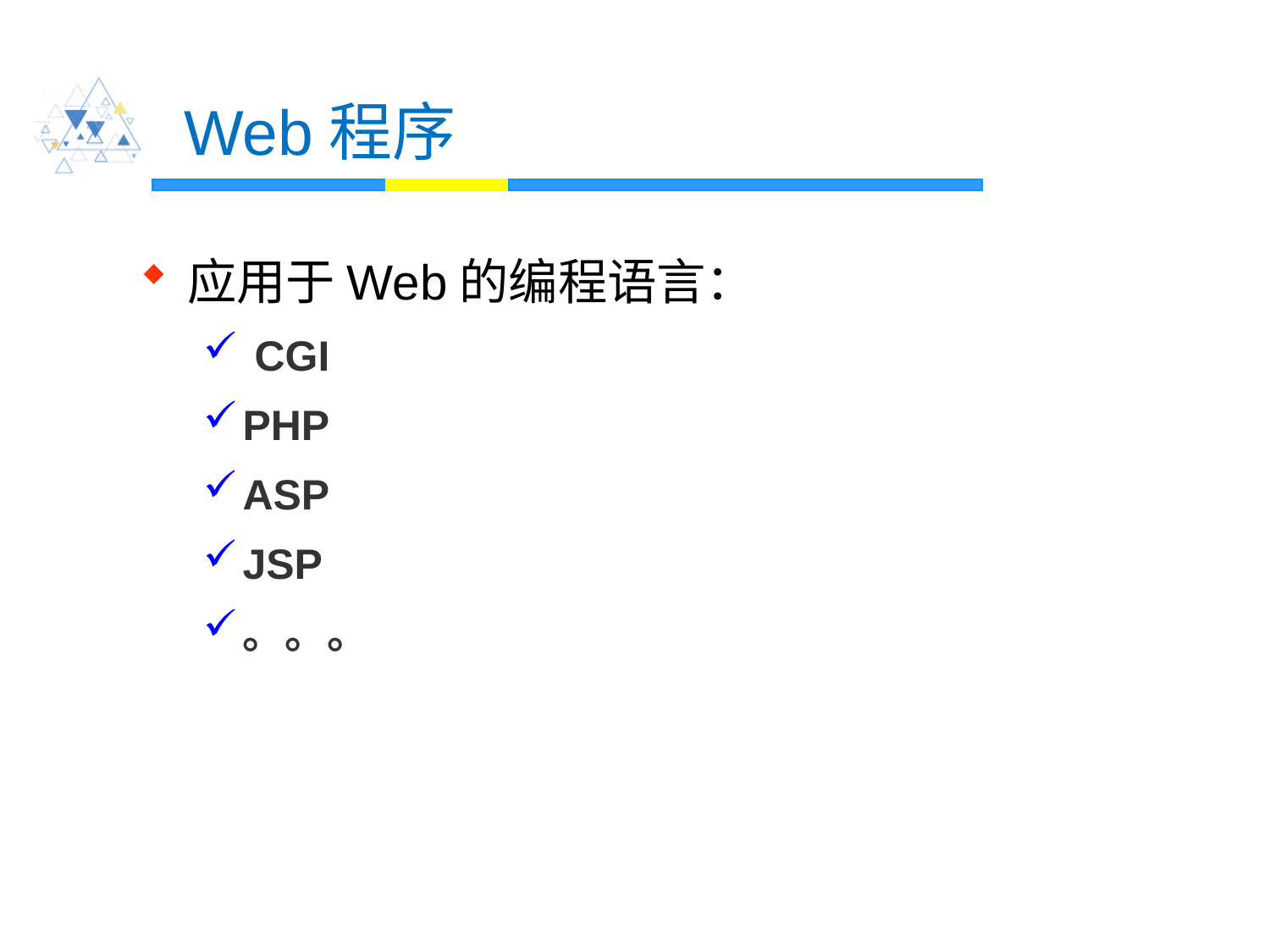

# Web程序
应用于Web的编程语言：
 CGI
PHP
ASP
JSP
。。。